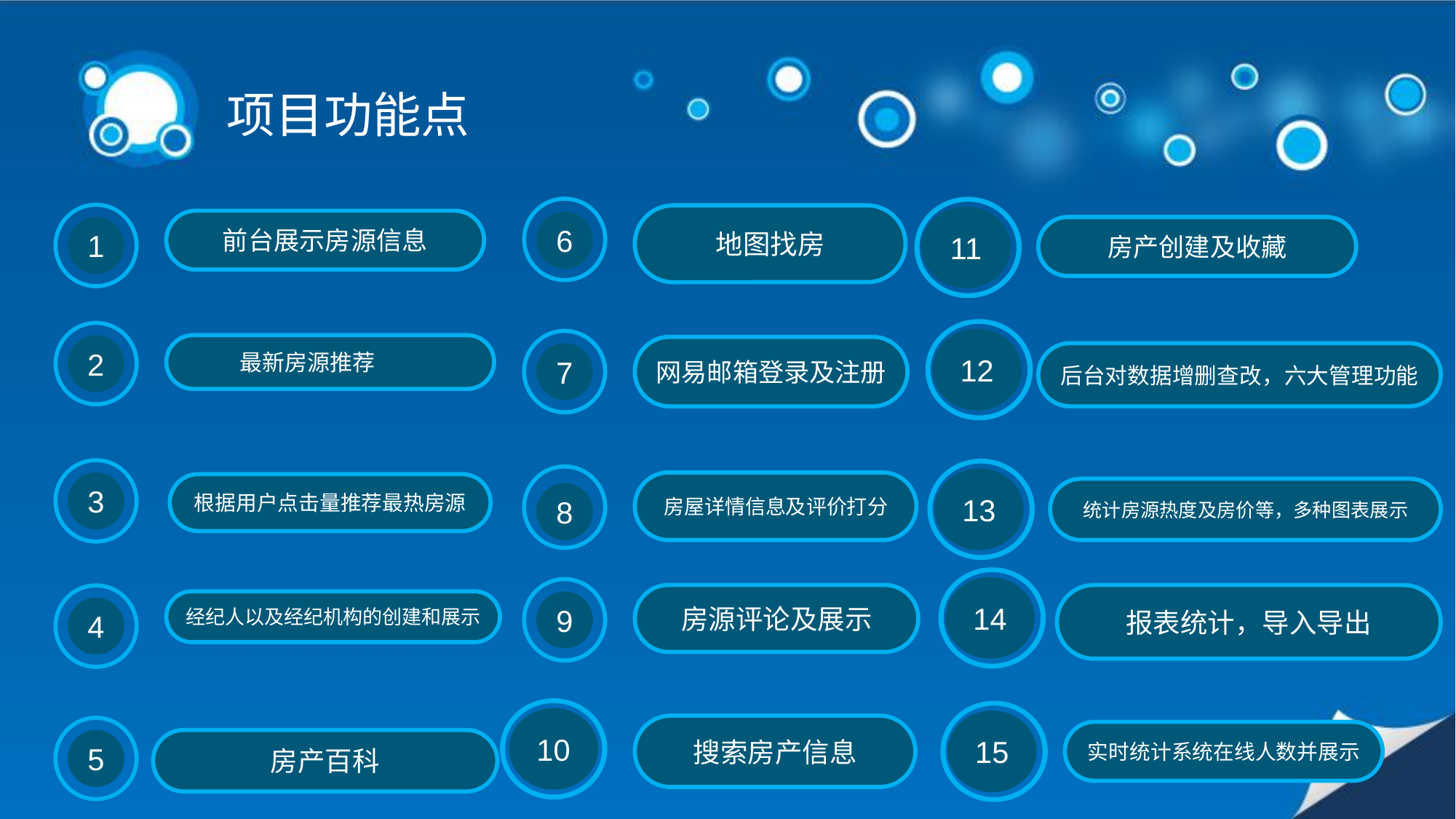

项目功能点

地图找房
11
前台展示房源信息
6
房产创建及收藏
1

12

最新房源推荐
2
网易邮箱登录及注册
7
后台对数据增删查改，六大管理功能

13
房屋详情信息及评价打分
3
根据用户点击量推荐最热房源
统计房源热度及房价等，多种图表展示
8

14

房源评论及展示
报表统计，导入导出
经纪人以及经纪机构的创建和展示
9
4

10
15

搜索房产信息
实时统计系统在线人数并展示
房产百科
5